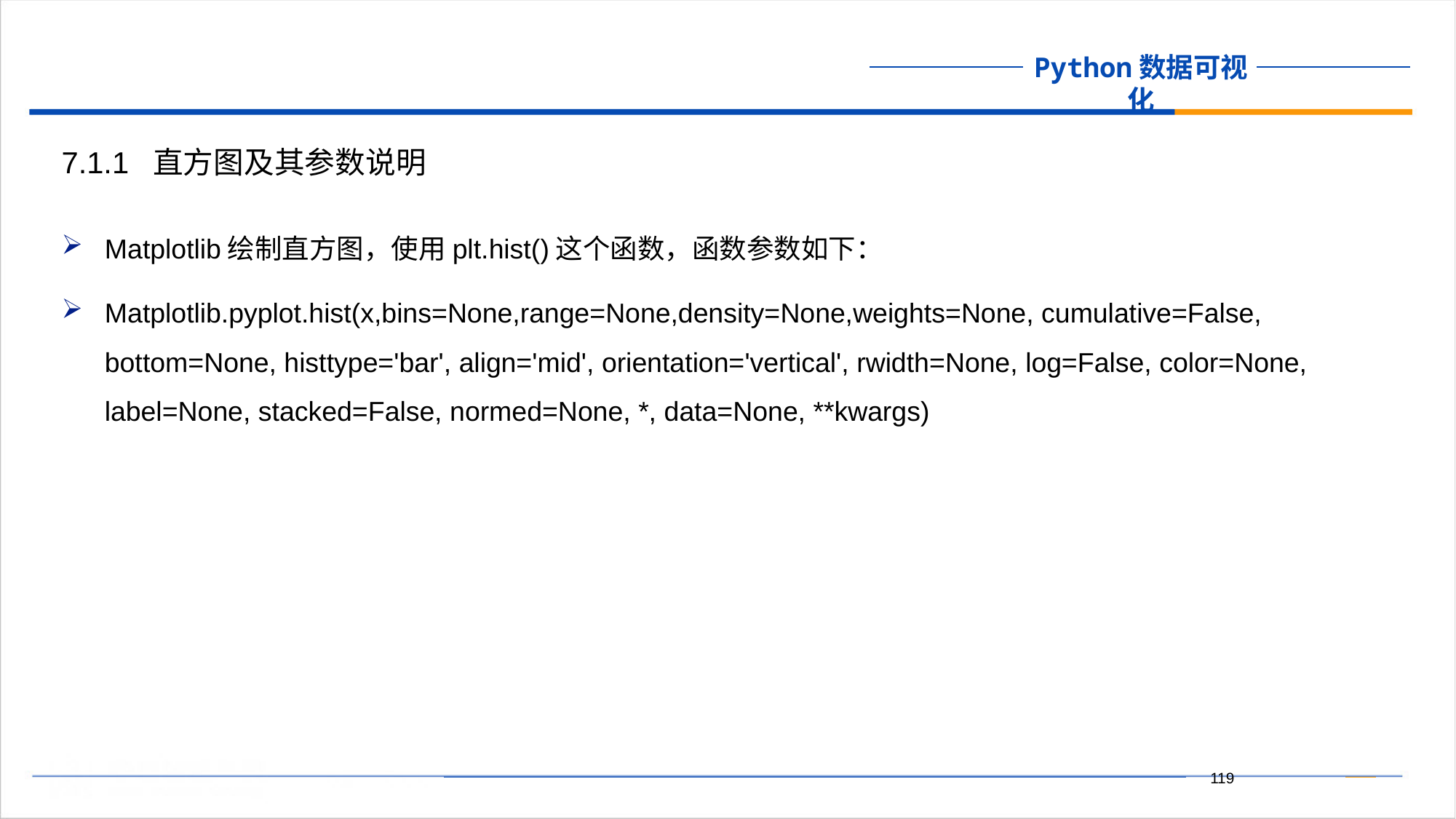

7.1.1  直方图及其参数说明
Matplotlib绘制直方图，使用plt.hist()这个函数，函数参数如下：
Matplotlib.pyplot.hist(x,bins=None,range=None,density=None,weights=None, cumulative=False, bottom=None, histtype='bar', align='mid', orientation='vertical', rwidth=None, log=False, color=None, label=None, stacked=False, normed=None, *, data=None, **kwargs)